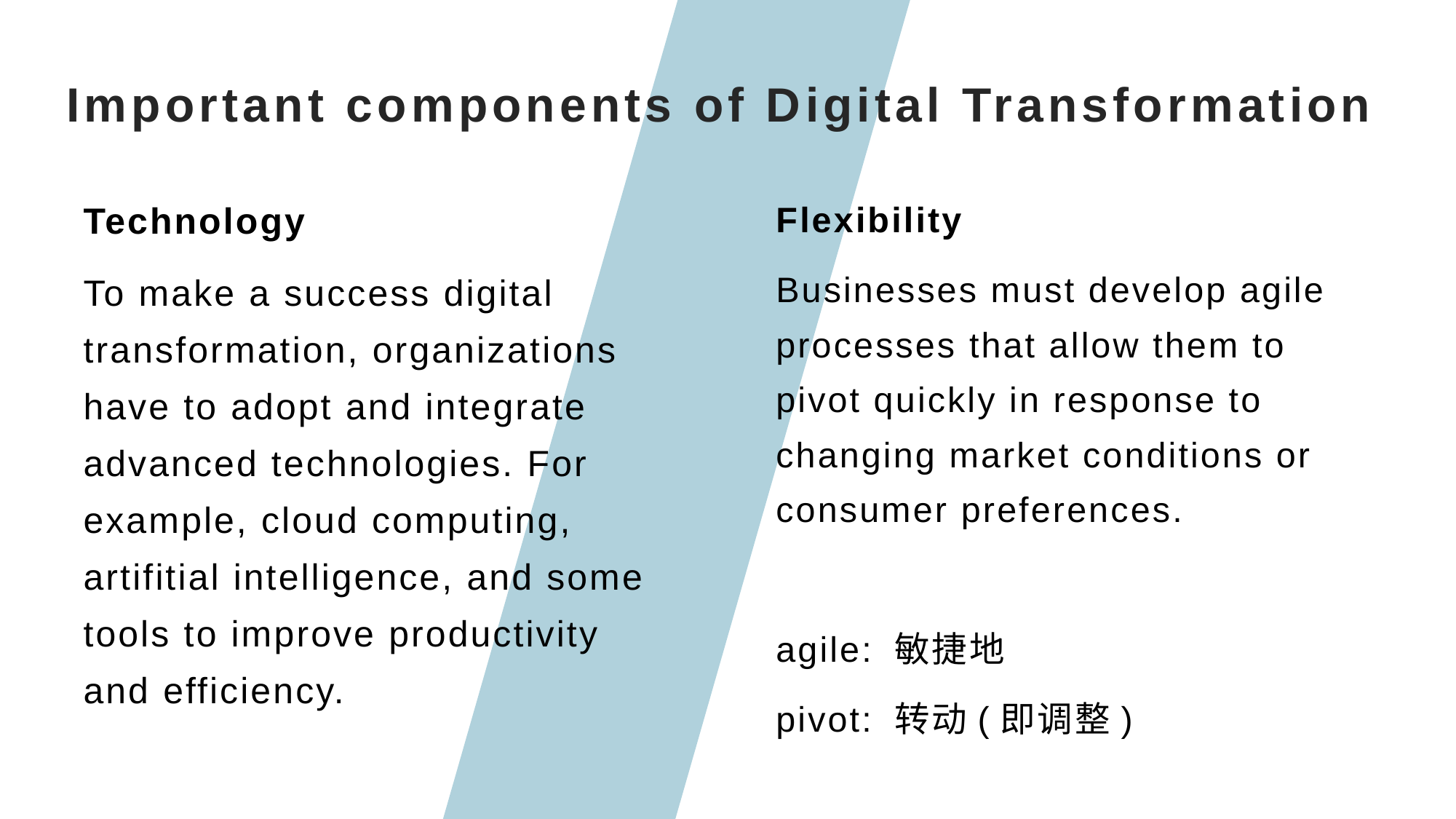

# Important components of Digital Transformation
Flexibility
Businesses must develop agile processes that allow them to pivot quickly in response to changing market conditions or consumer preferences.

agile: 敏捷地
pivot: 转动(即调整)
Technology
To make a success digital transformation, organizations have to adopt and integrate advanced technologies. For example, cloud computing, artifitial intelligence, and some tools to improve productivity and efficiency.